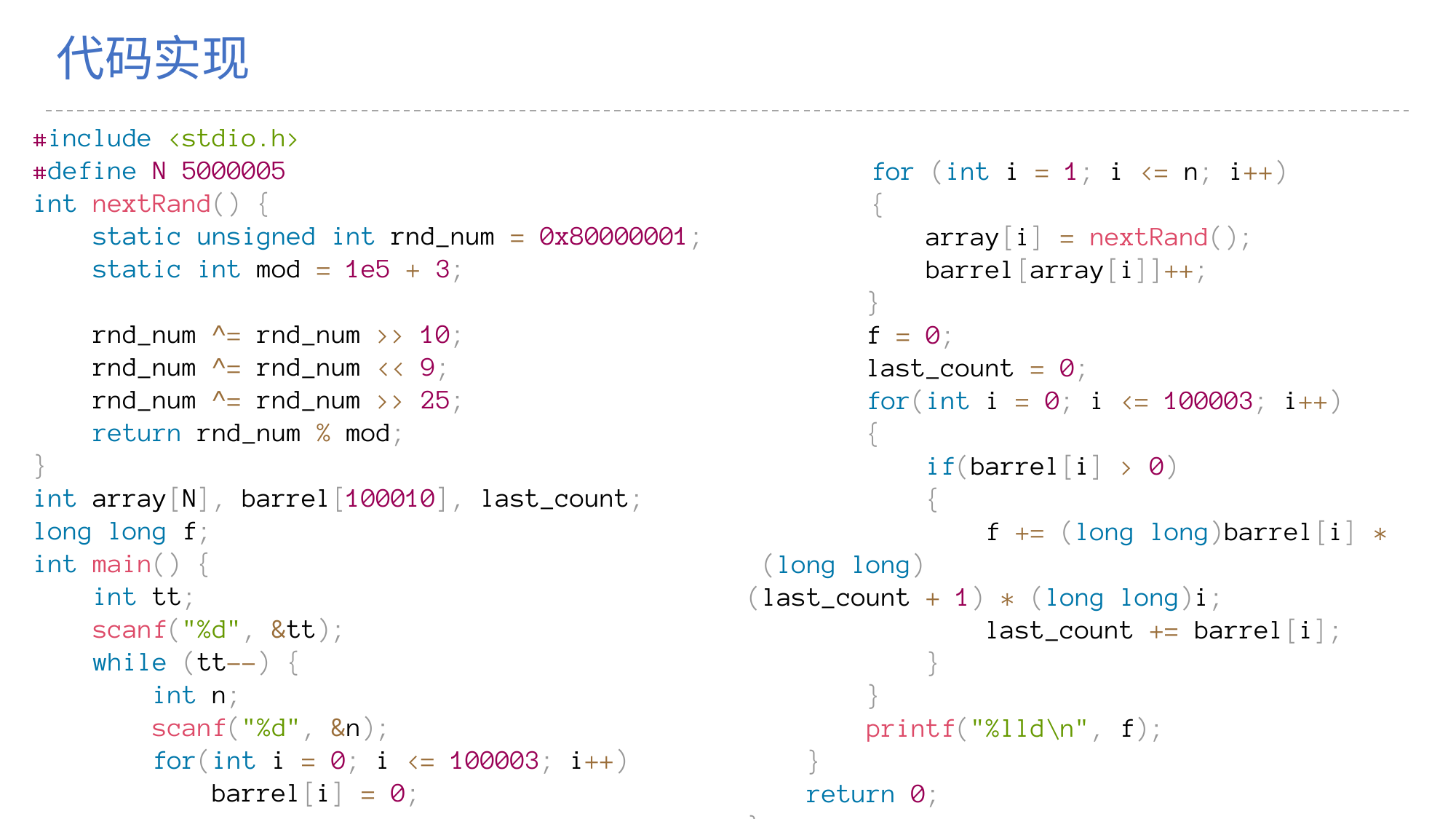

C

代码实现
#include <stdio.h>
#define N 5000005
int nextRand() {
    static unsigned int rnd_num = 0x80000001;
    static int mod = 1e5 + 3;
    rnd_num ^= rnd_num >> 10;
    rnd_num ^= rnd_num << 9;
    rnd_num ^= rnd_num >> 25;
    return rnd_num % mod;
}
int array[N], barrel[100010], last_count;
long long f;
int main() {
    int tt;
    scanf("%d", &tt);
    while (tt--) {
        int n;
        scanf("%d", &n);
        for(int i = 0; i <= 100003; i++)
            barrel[i] = 0;
	 for (int i = 1; i <= n; i++)
	 {
            array[i] = nextRand();
            barrel[array[i]]++;
        }
        f = 0;
        last_count = 0;
        for(int i = 0; i <= 100003; i++)
        {
            if(barrel[i] > 0)
            {
                f += (long long)barrel[i] * (long long)(last_count + 1) * (long long)i;
                last_count += barrel[i];
            }
        }
        printf("%lld\n", f);
    }
    return 0;
}